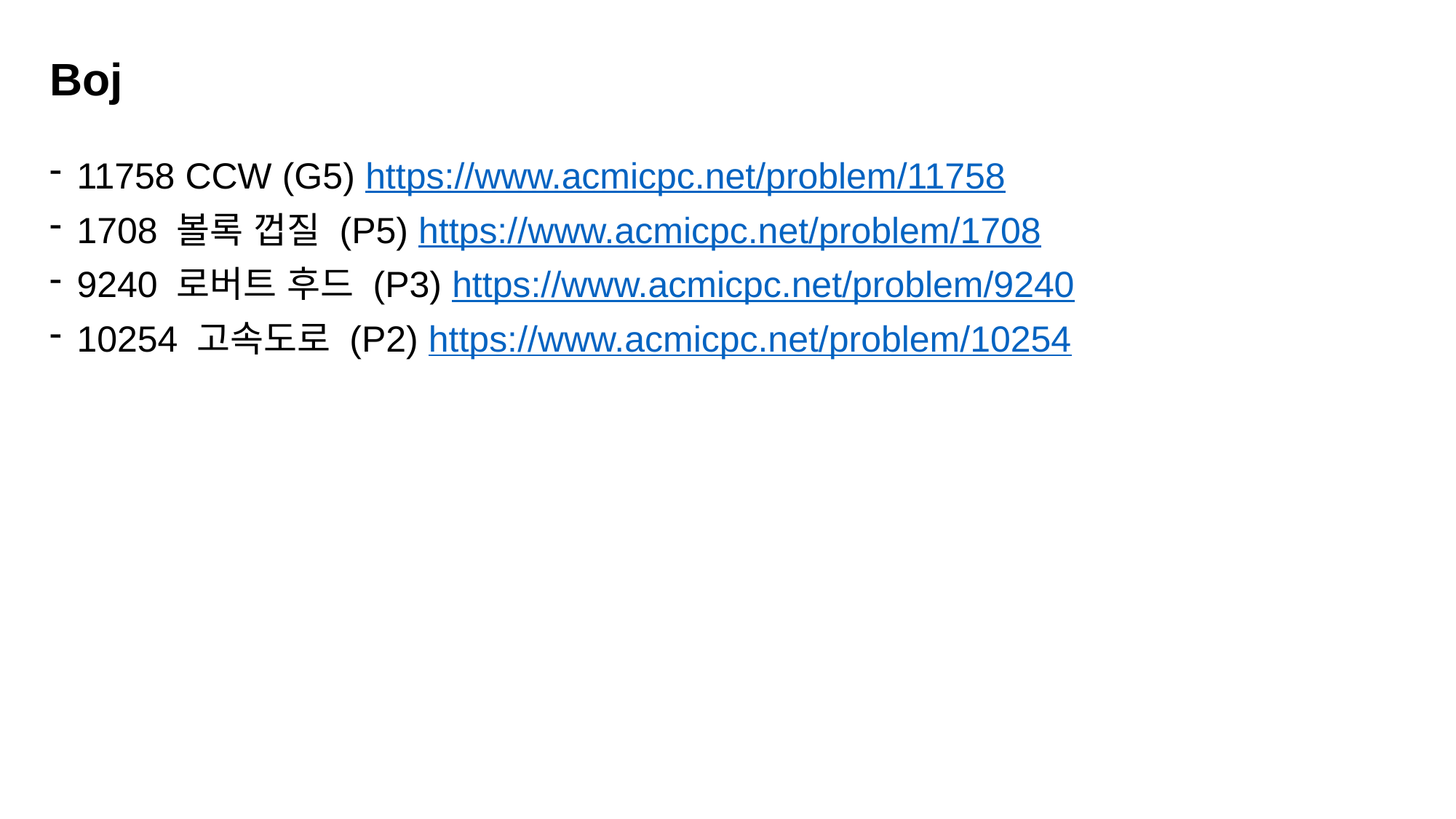

# Boj
11758 CCW (G5) https://www.acmicpc.net/problem/11758
1708 볼록 껍질 (P5) https://www.acmicpc.net/problem/1708
9240 로버트 후드 (P3) https://www.acmicpc.net/problem/9240
10254 고속도로 (P2) https://www.acmicpc.net/problem/10254